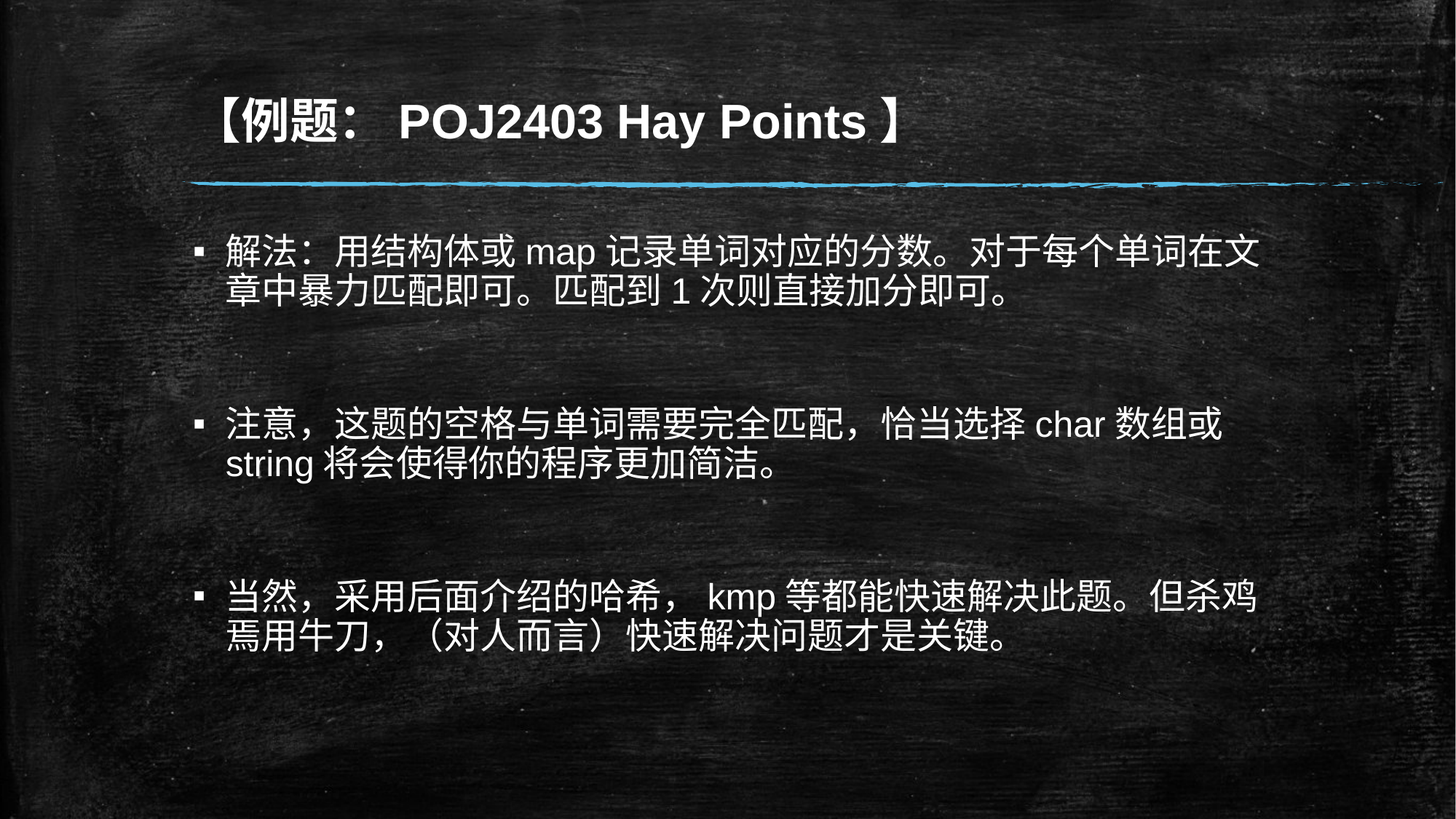

# 【例题：POJ2403 Hay Points】
解法：用结构体或map记录单词对应的分数。对于每个单词在文章中暴力匹配即可。匹配到1次则直接加分即可。

注意，这题的空格与单词需要完全匹配，恰当选择char数组或string将会使得你的程序更加简洁。

当然，采用后面介绍的哈希，kmp等都能快速解决此题。但杀鸡焉用牛刀，（对人而言）快速解决问题才是关键。